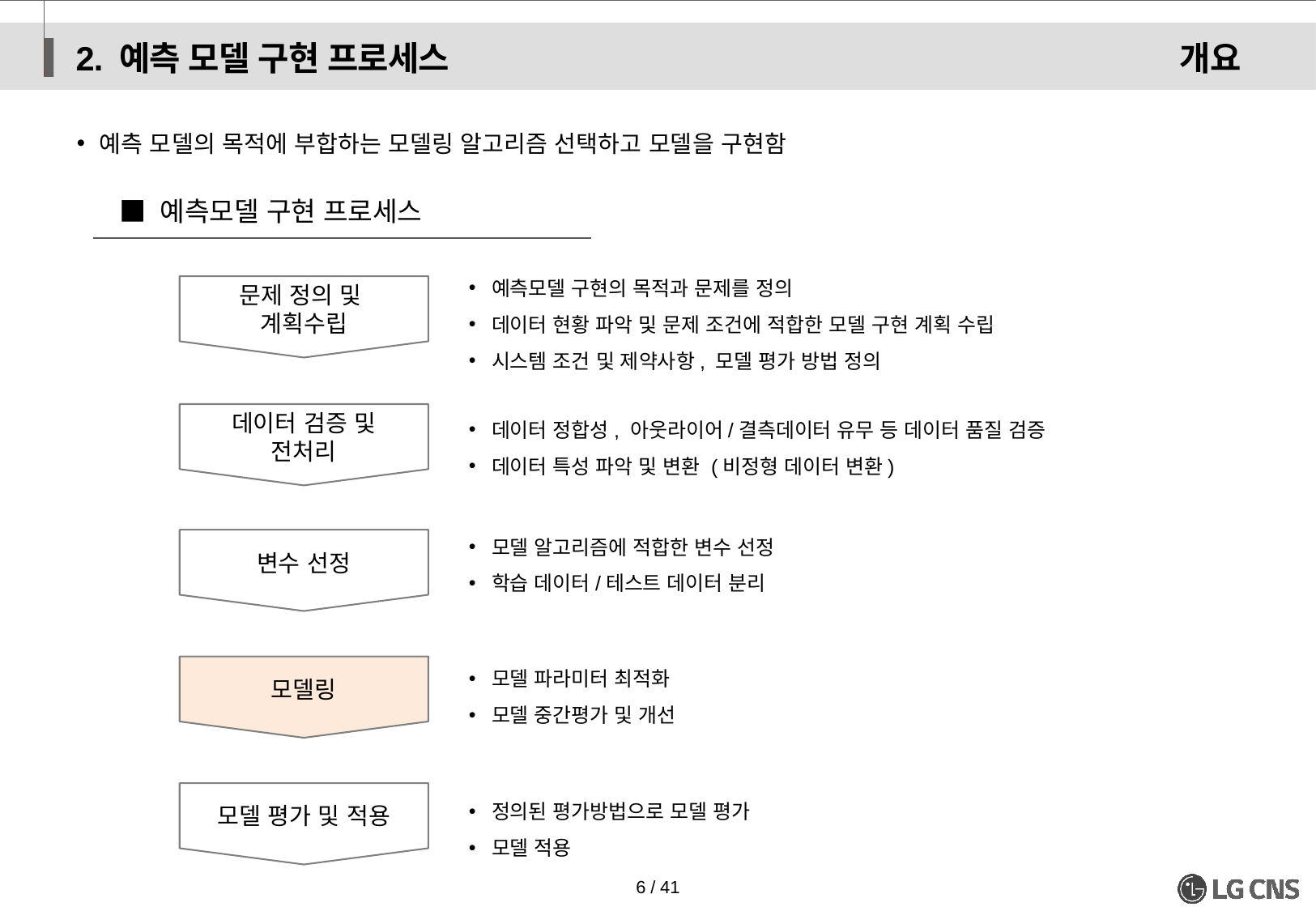

2. 예측 모델 구현 프로세스
개요
예측 모델의 목적에 부합하는 모델링 알고리즘 선택하고 모델을 구현함
■ 예측모델 구현 프로세스
예측모델 구현의 목적과 문제를 정의
데이터 현황 파악 및 문제 조건에 적합한 모델 구현 계획 수립
시스템 조건 및 제약사항, 모델 평가 방법 정의
문제 정의 및
계획수립
데이터 정합성, 아웃라이어/결측데이터 유무 등 데이터 품질 검증
데이터 특성 파악 및 변환 (비정형 데이터 변환)
데이터 검증 및
전처리
모델 알고리즘에 적합한 변수 선정
학습 데이터/테스트 데이터 분리
변수 선정
모델 파라미터 최적화
모델 중간평가 및 개선
모델링
정의된 평가방법으로 모델 평가
모델 적용
모델 평가 및 적용